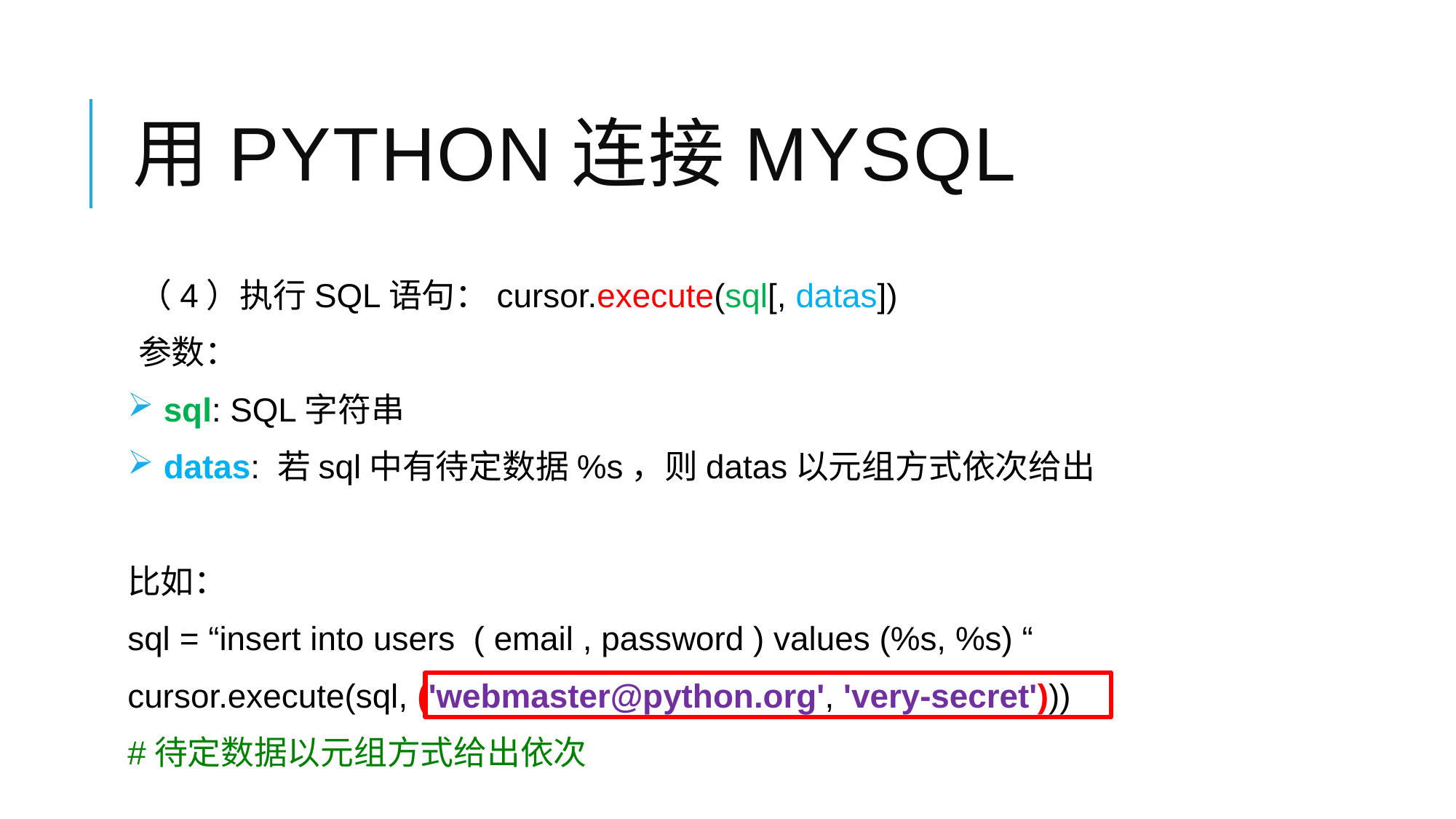

# 用Python连接MySQL
（4）执行SQL语句：cursor.execute(sql[, datas])
参数：
 sql: SQL字符串
 datas: 若sql中有待定数据%s，则datas以元组方式依次给出

比如：
sql = “insert into users  ( email , password ) values (%s, %s) “
cursor.execute(sql, ('webmaster@python.org', 'very-secret')))
#待定数据以元组方式给出依次